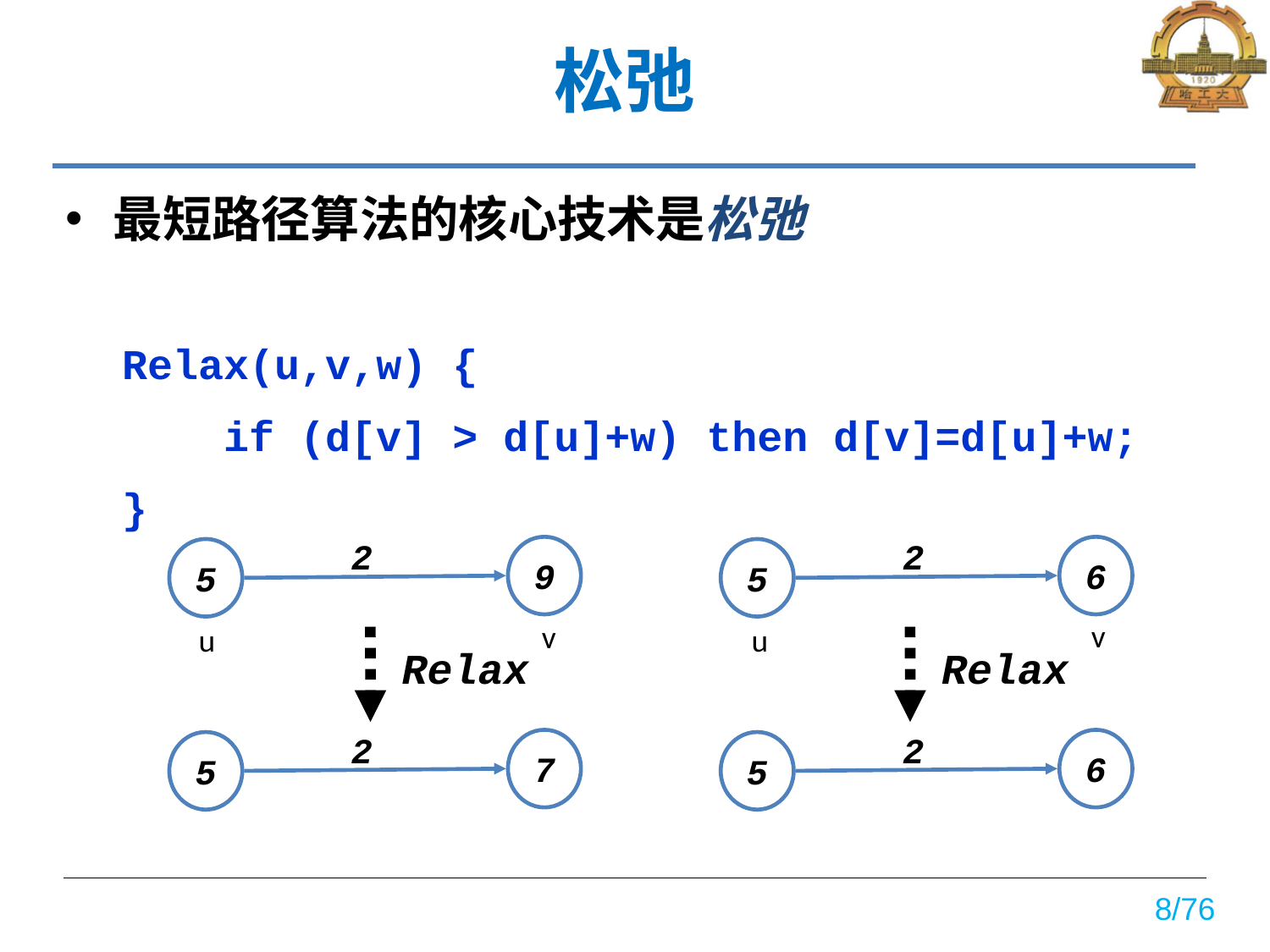

# 松弛
最短路径算法的核心技术是松弛

Relax(u,v,w) {
    if (d[v] > d[u]+w) then d[v]=d[u]+w;
}
2
9
5

Relax
2
7
5
v
u
2
6
5

Relax
2
6
5
v
u